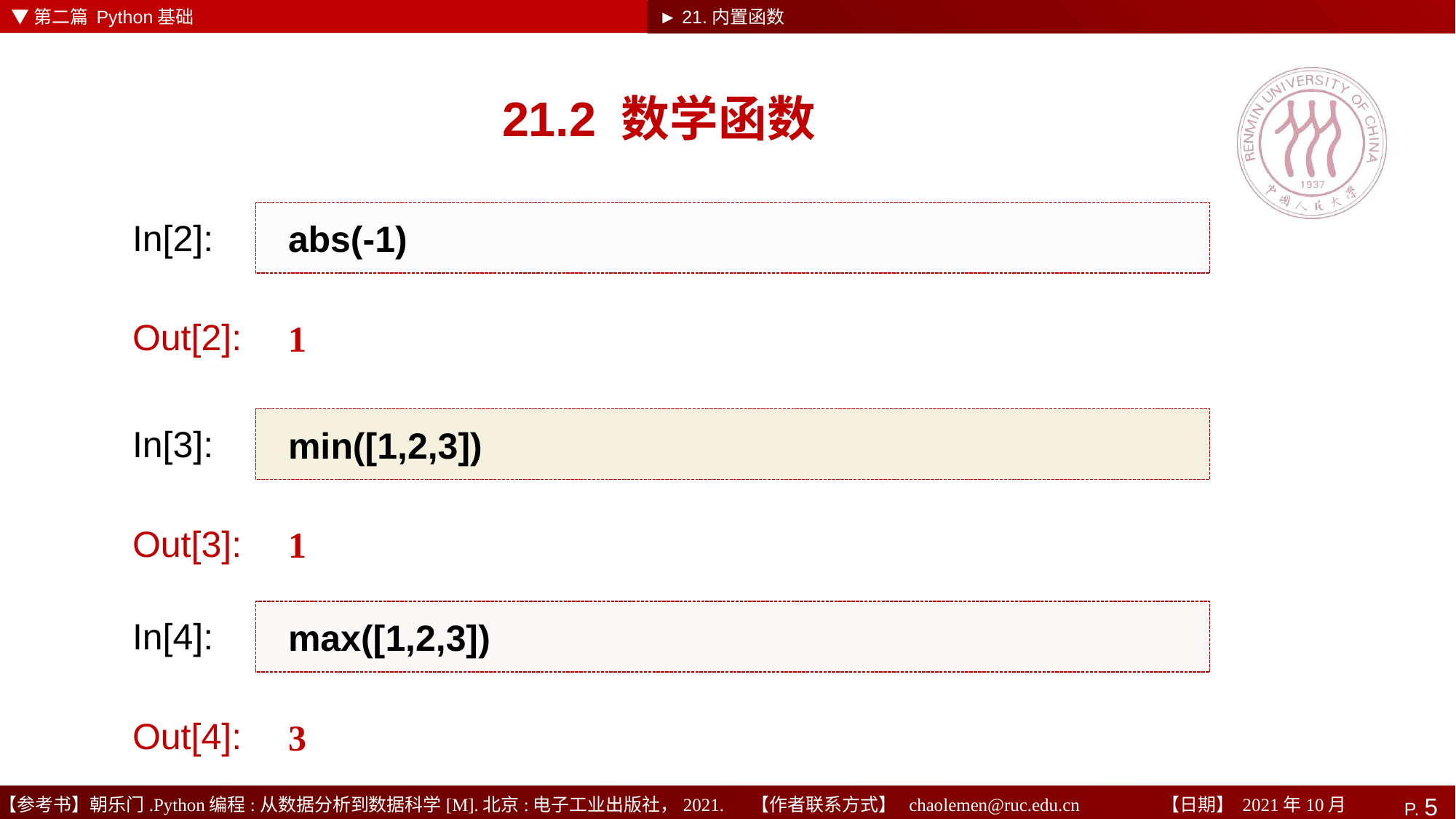

▼第二篇 Python基础
► 21.内置函数
# 21.2 数学函数
abs(-1)
In[2]:
1
Out[2]:
min([1,2,3])
In[3]:
1
Out[3]:
max([1,2,3])
In[4]:
3
Out[4]: